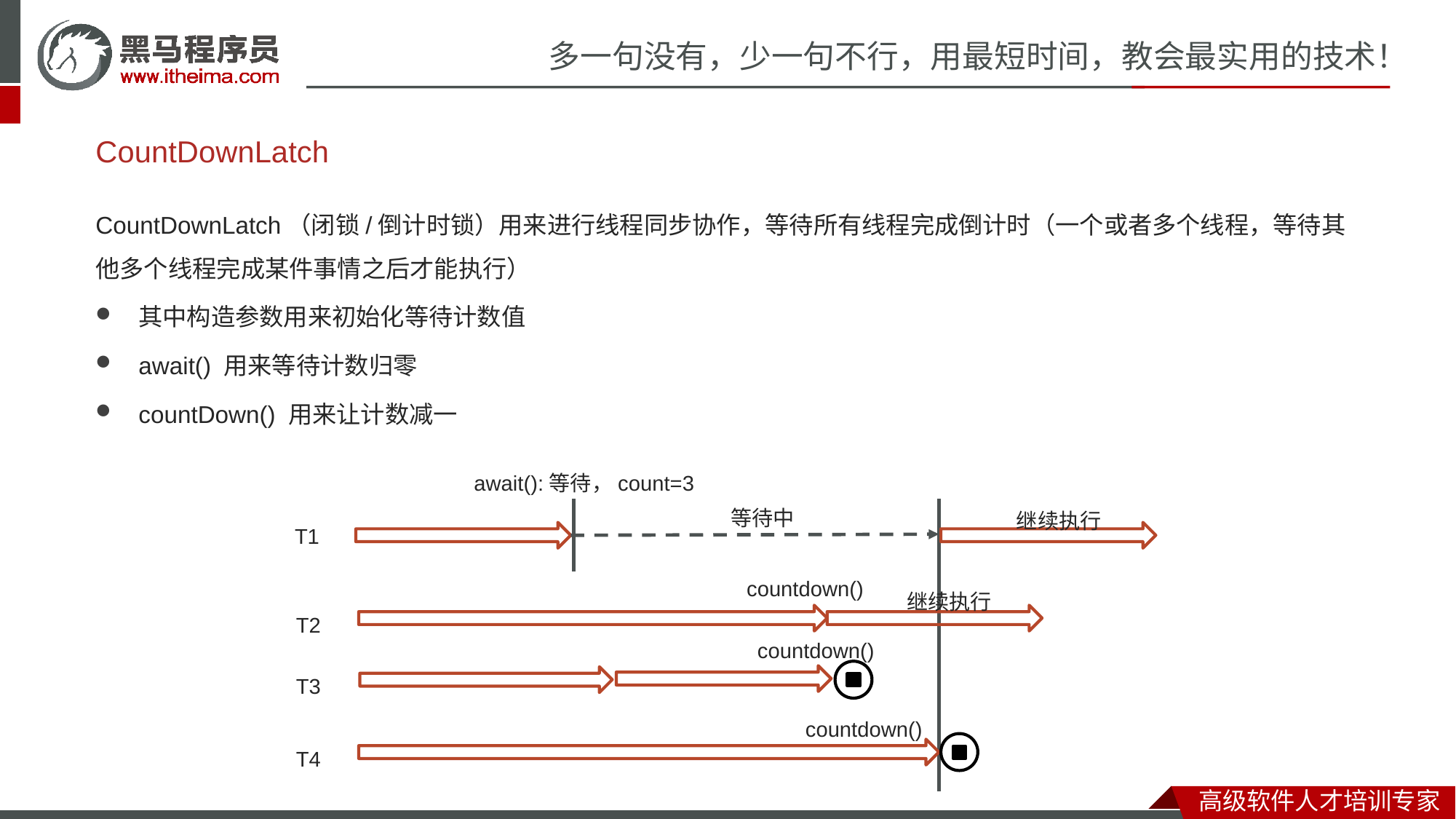

# CountDownLatch
CountDownLatch（闭锁/倒计时锁）用来进行线程同步协作，等待所有线程完成倒计时（一个或者多个线程，等待其他多个线程完成某件事情之后才能执行）
其中构造参数用来初始化等待计数值
await() 用来等待计数归零
countDown() 用来让计数减一

await():等待，count=3

等待中

继续执行

T1

countdown()
继续执行

T2

countdown()
T3

countdown()
T4